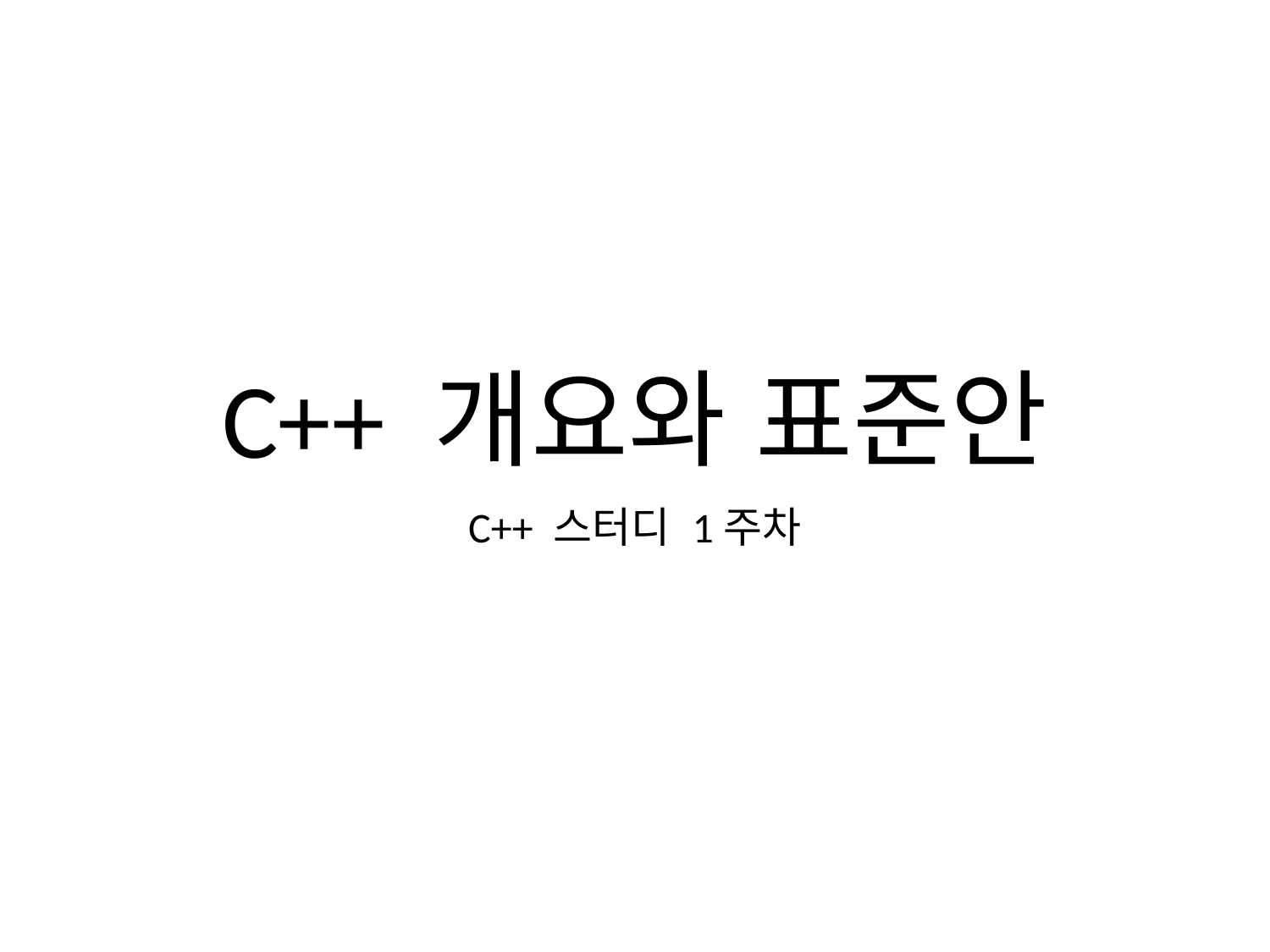

# C++ 개요와 표준안
C++ 스터디 1주차